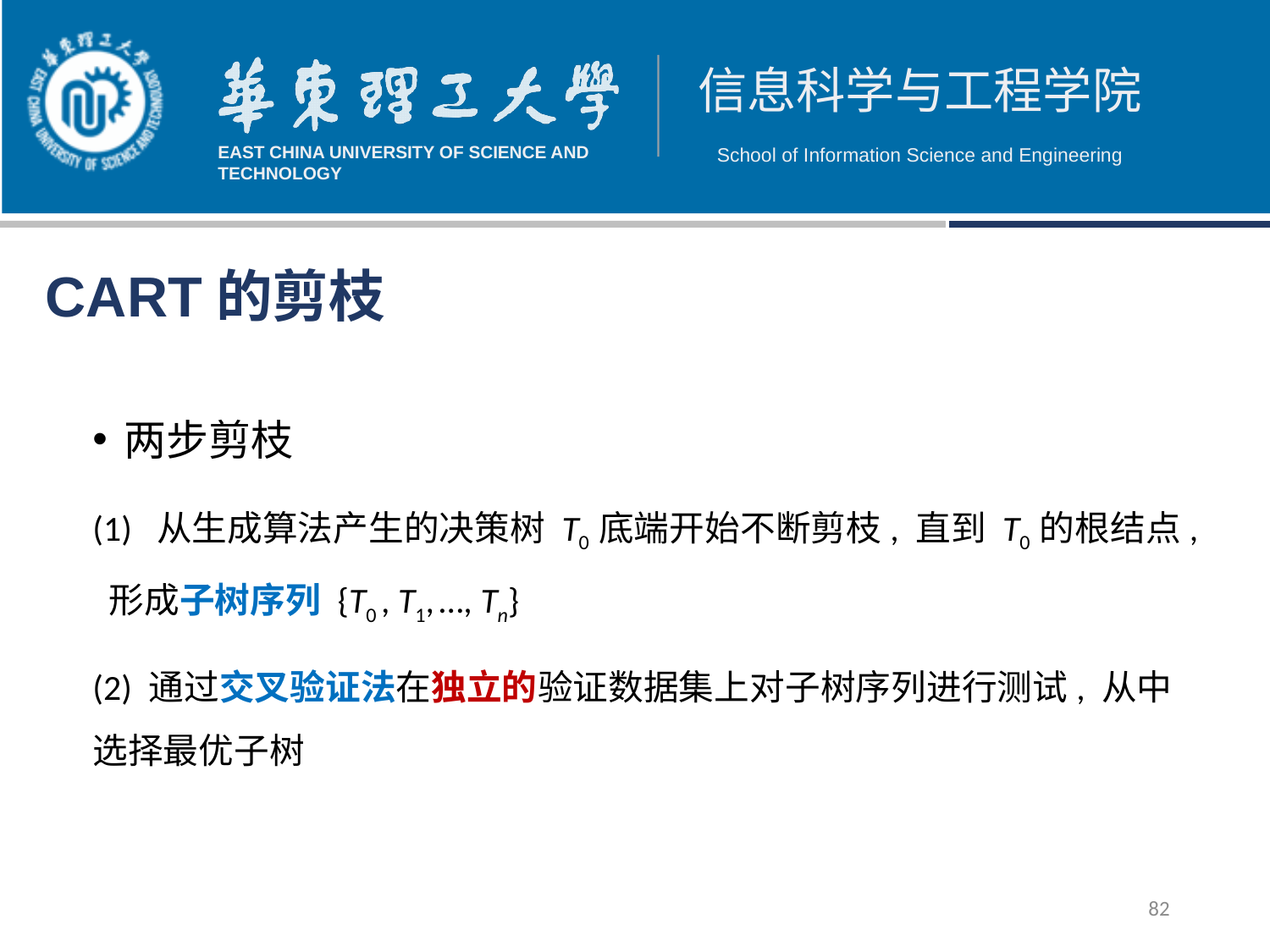

CART的剪枝
两步剪枝
(1)  从生成算法产生的决策树 T0 底端开始不断剪枝, 直到 T0 的根结点, 形成子树序列 {T0 , T1, …, Tn}
(2) 通过交叉验证法在独立的验证数据集上对子树序列进行测试, 从中选择最优子树
82